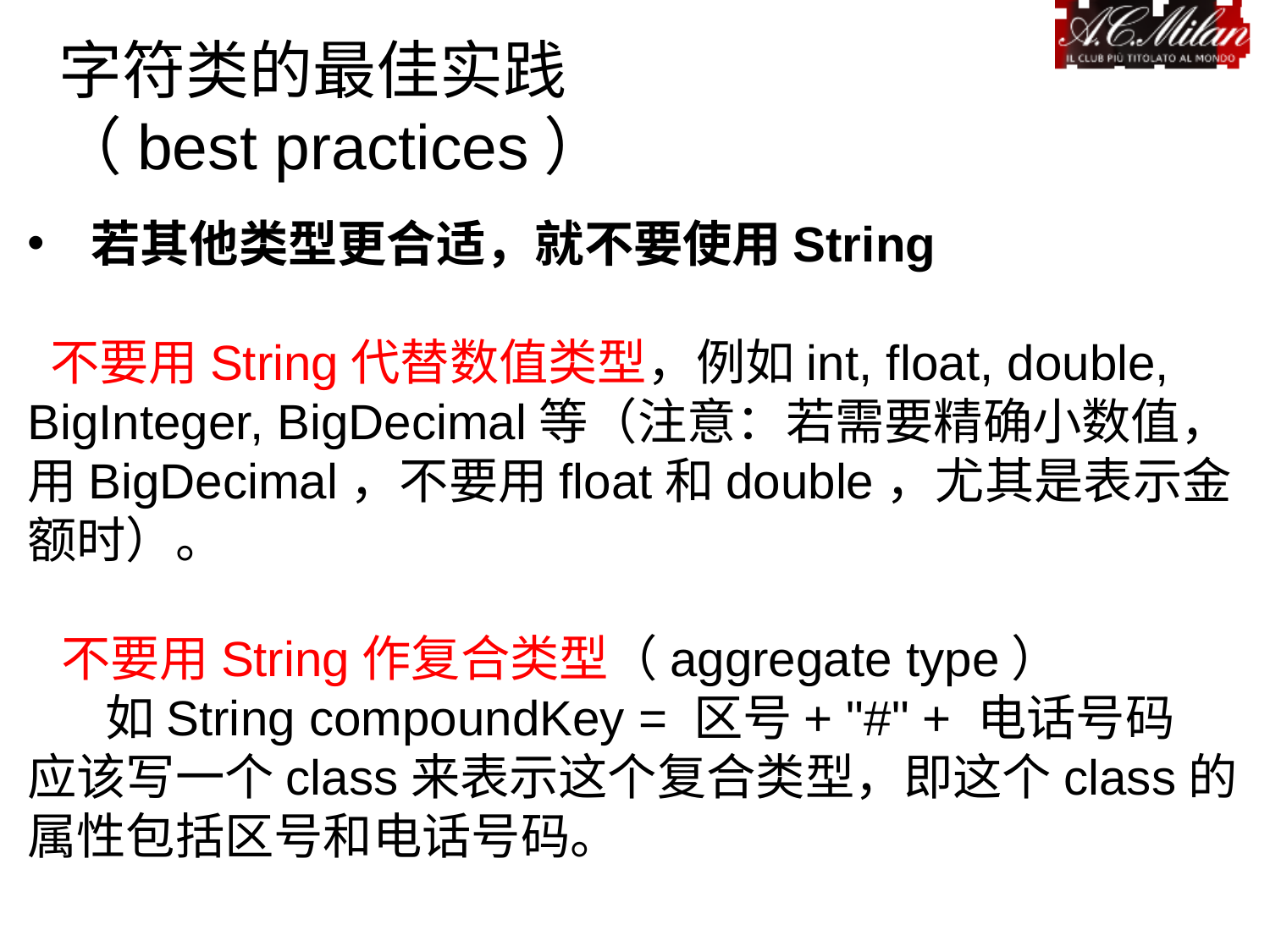

字符类的最佳实践
（best practices）
若其他类型更合适，就不要使用String

 不要用String代替数值类型，例如int, float, double, BigInteger, BigDecimal等（注意：若需要精确小数值，用BigDecimal，不要用float和double，尤其是表示金额时）。

  不要用String作复合类型（aggregate type）
      如String compoundKey = 区号+ "#" + 电话号码
应该写一个class来表示这个复合类型，即这个class的属性包括区号和电话号码。